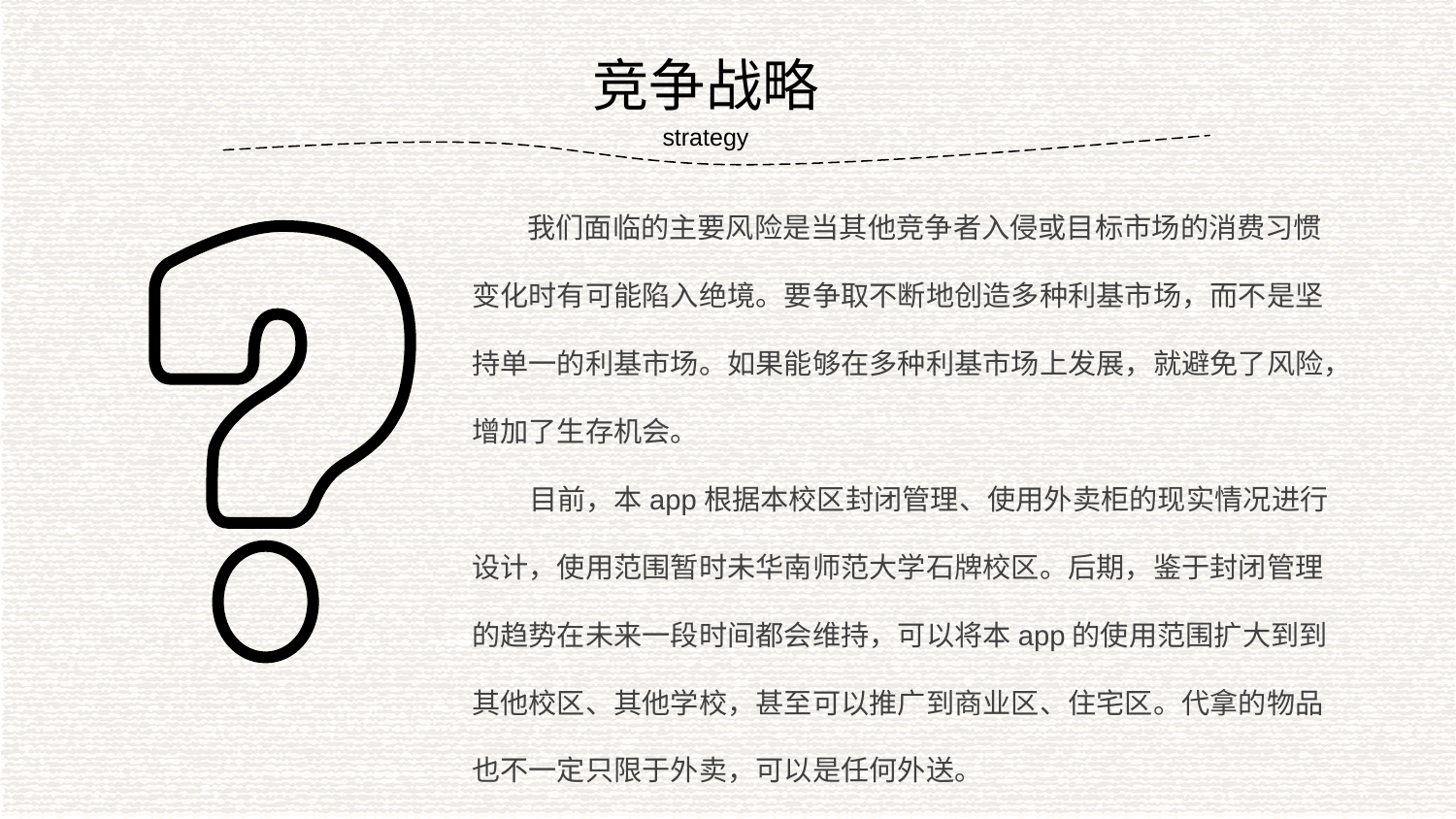

竞争战略
strategy

           我们面临的主要风险是当其他竞争者入侵或目标市场的消费习惯变化时有可能陷入绝境。要争取不断地创造多种利基市场，而不是坚持单一的利基市场。如果能够在多种利基市场上发展，就避免了风险，增加了生存机会。
        目前，本app根据本校区封闭管理、使用外卖柜的现实情况进行设计，使用范围暂时未华南师范大学石牌校区。后期，鉴于封闭管理的趋势在未来一段时间都会维持，可以将本app的使用范围扩大到到其他校区、其他学校，甚至可以推广到商业区、住宅区。代拿的物品也不一定只限于外卖，可以是任何外送。